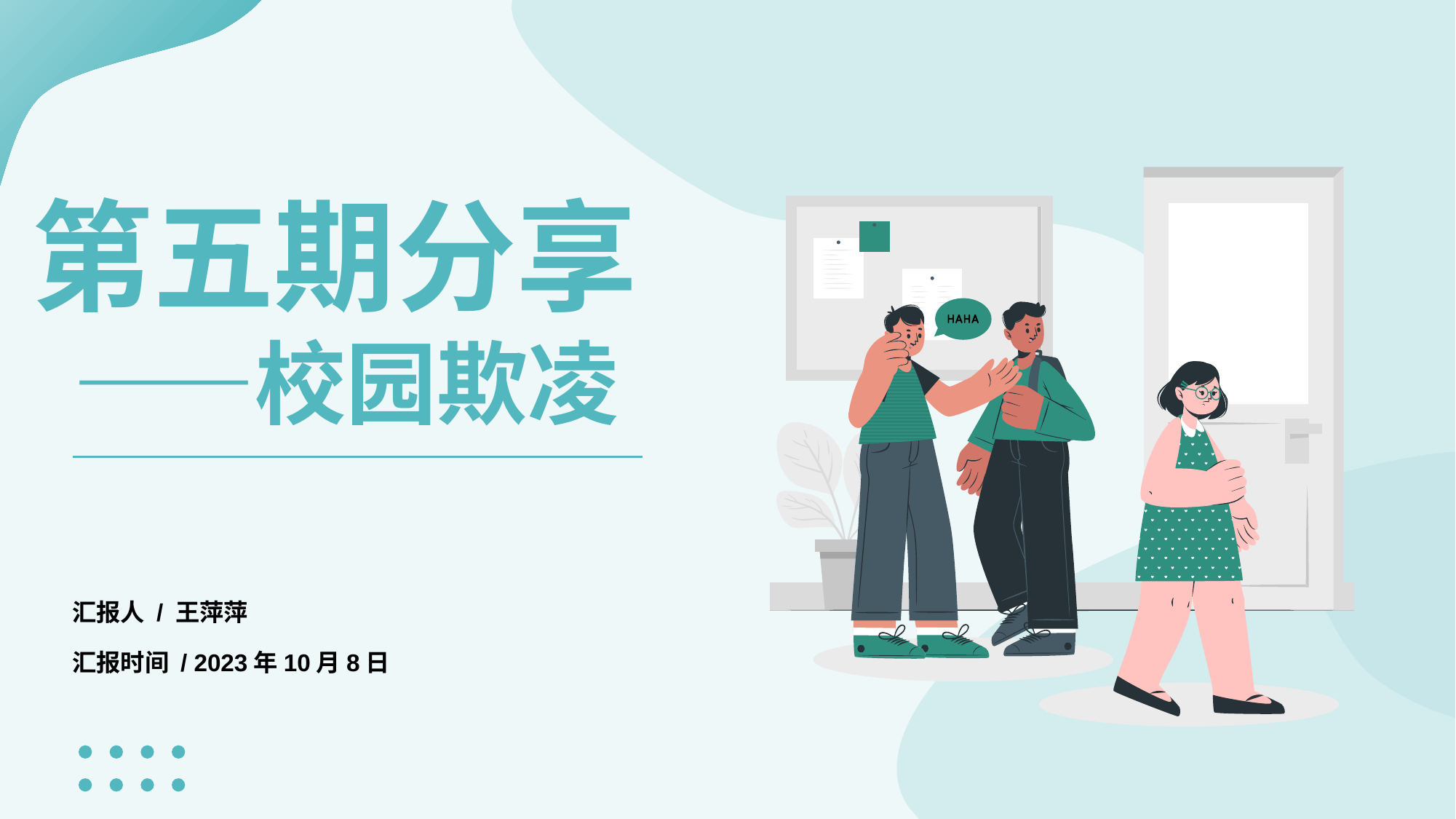

# 第五期分享 ——校园欺凌
汇报人 / 王萍萍
汇报时间 / 2023年10月8日